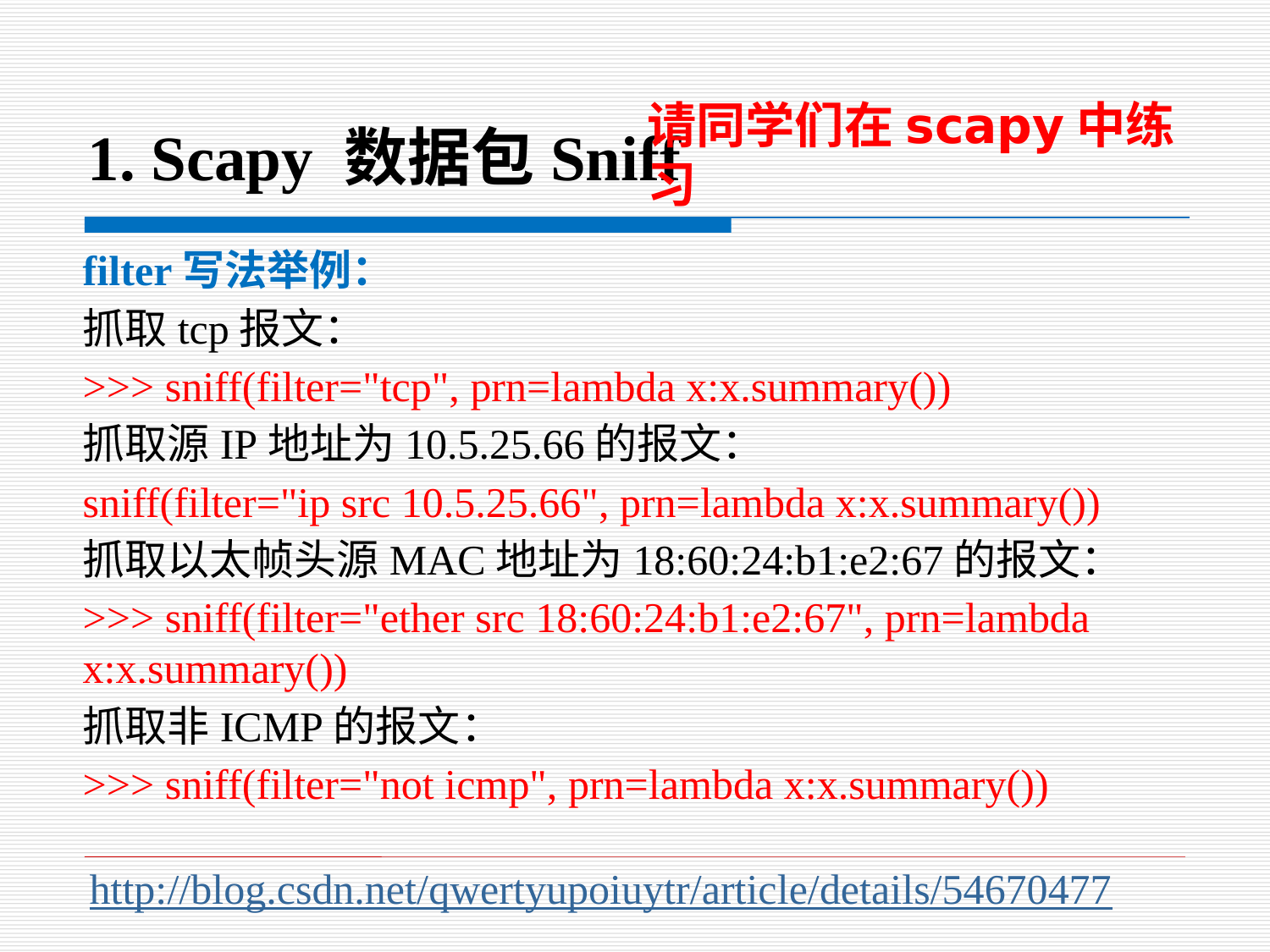

请同学们在scapy中练习
# 1. Scapy 数据包Sniff
filter写法举例：
抓取tcp报文：
>>> sniff(filter="tcp", prn=lambda x:x.summary())
抓取源IP地址为10.5.25.66的报文：
sniff(filter="ip src 10.5.25.66", prn=lambda x:x.summary())
抓取以太帧头源MAC地址为18:60:24:b1:e2:67的报文：
>>> sniff(filter="ether src 18:60:24:b1:e2:67", prn=lambda x:x.summary())
抓取非ICMP的报文：
>>> sniff(filter="not icmp", prn=lambda x:x.summary())
http://blog.csdn.net/qwertyupoiuytr/article/details/54670477